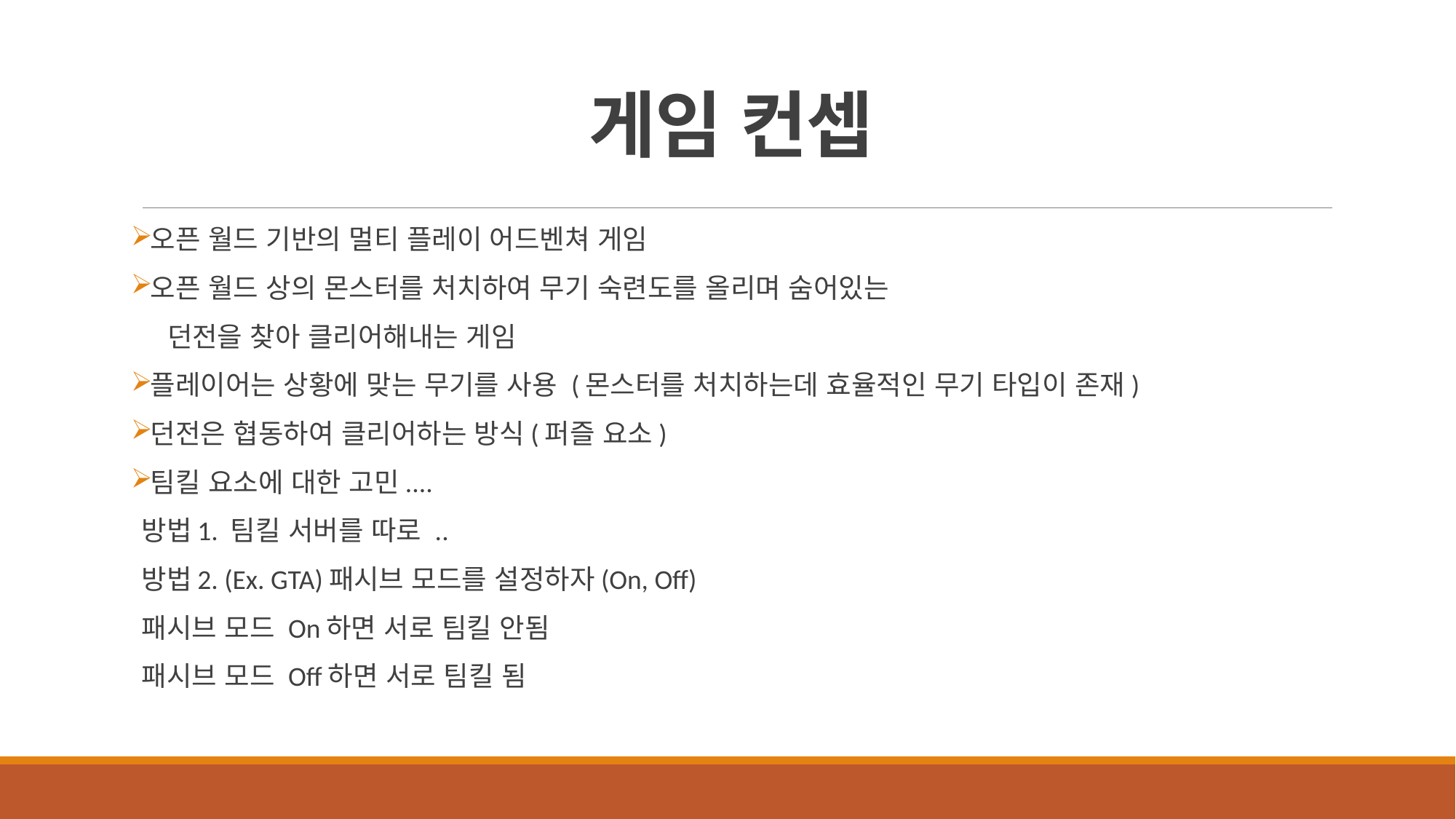

# 게임 컨셉
오픈 월드 기반의 멀티 플레이 어드벤쳐 게임
오픈 월드 상의 몬스터를 처치하여 무기 숙련도를 올리며 숨어있는
    던전을 찾아 클리어해내는 게임
플레이어는 상황에 맞는 무기를 사용 (몬스터를 처치하는데 효율적인 무기 타입이 존재)
던전은 협동하여 클리어하는 방식(퍼즐 요소)
팀킬 요소에 대한 고민....
	방법1. 팀킬 서버를 따로 ..
	방법2. (Ex. GTA)패시브 모드를 설정하자(On, Off)
	패시브 모드 On하면 서로 팀킬 안됨
	패시브 모드 Off하면 서로 팀킬 됨